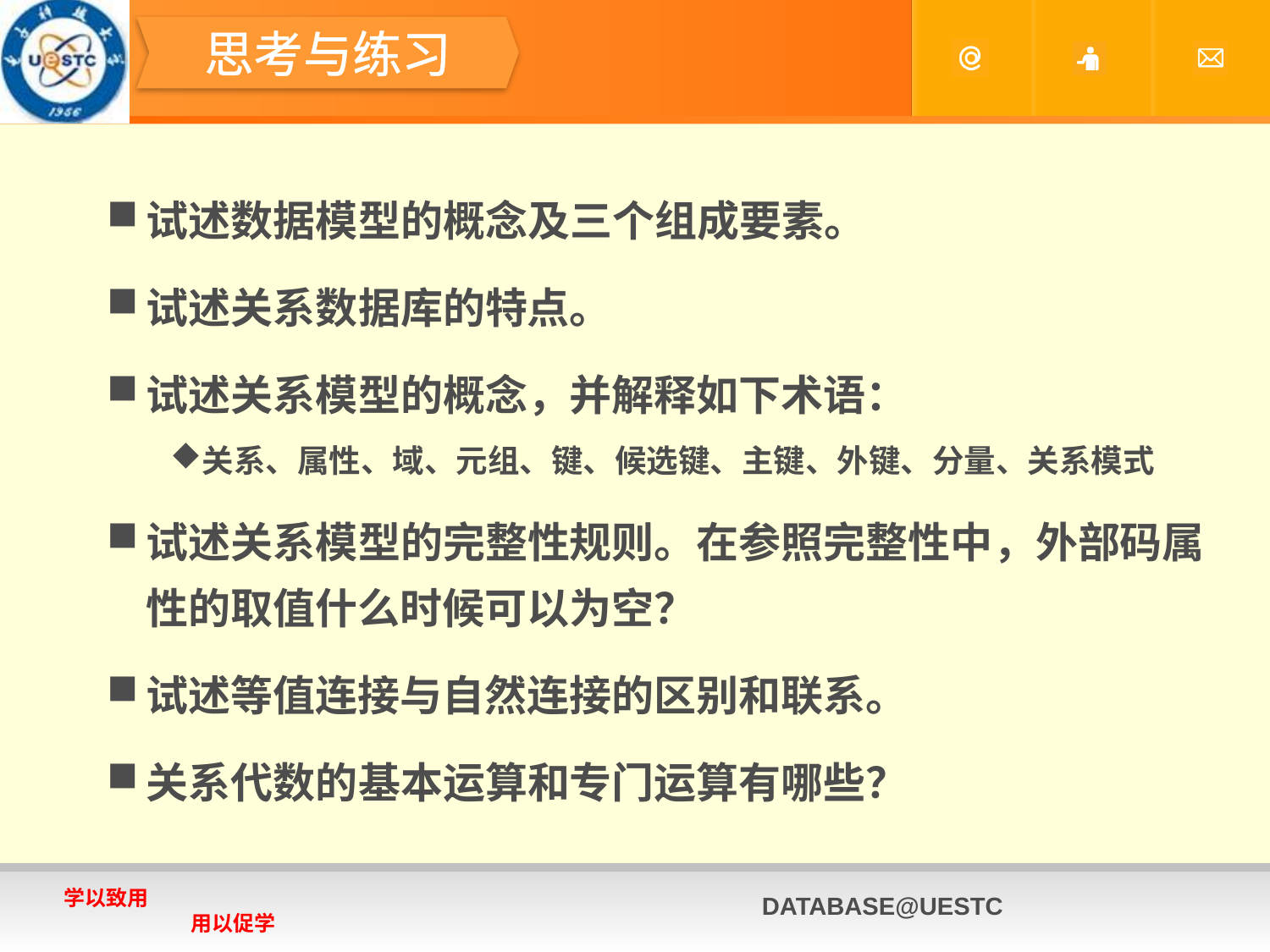

#
思考与练习
试述数据模型的概念及三个组成要素。
试述关系数据库的特点。
试述关系模型的概念，并解释如下术语：
关系、属性、域、元组、键、候选键、主键、外键、分量、关系模式
试述关系模型的完整性规则。在参照完整性中，外部码属性的取值什么时候可以为空？
试述等值连接与自然连接的区别和联系。
关系代数的基本运算和专门运算有哪些？